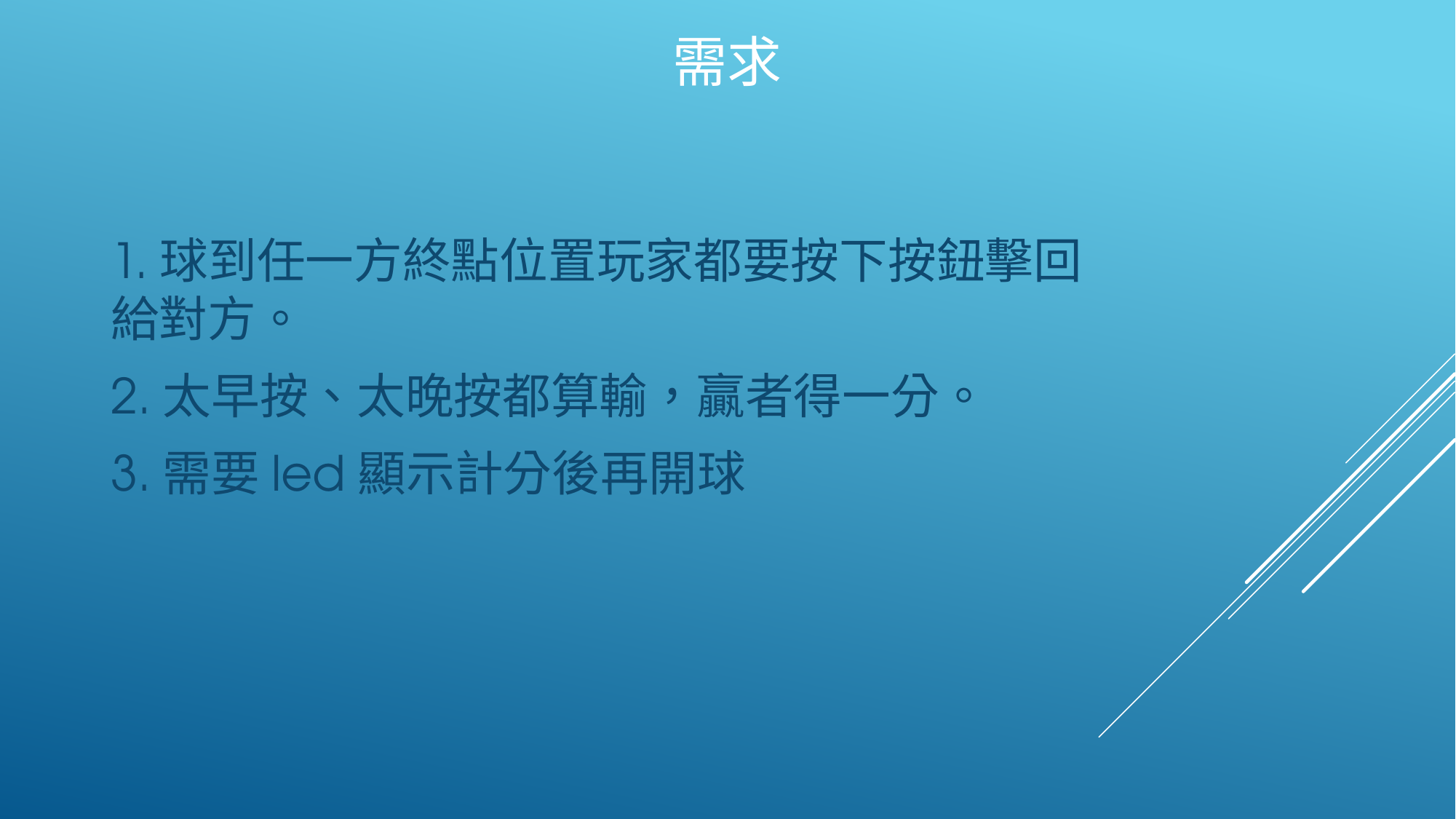

# 需求
1.球到任一方終點位置玩家都要按下按鈕擊回給對方。
2.太早按、太晚按都算輸，贏者得一分。
3.需要led顯示計分後再開球